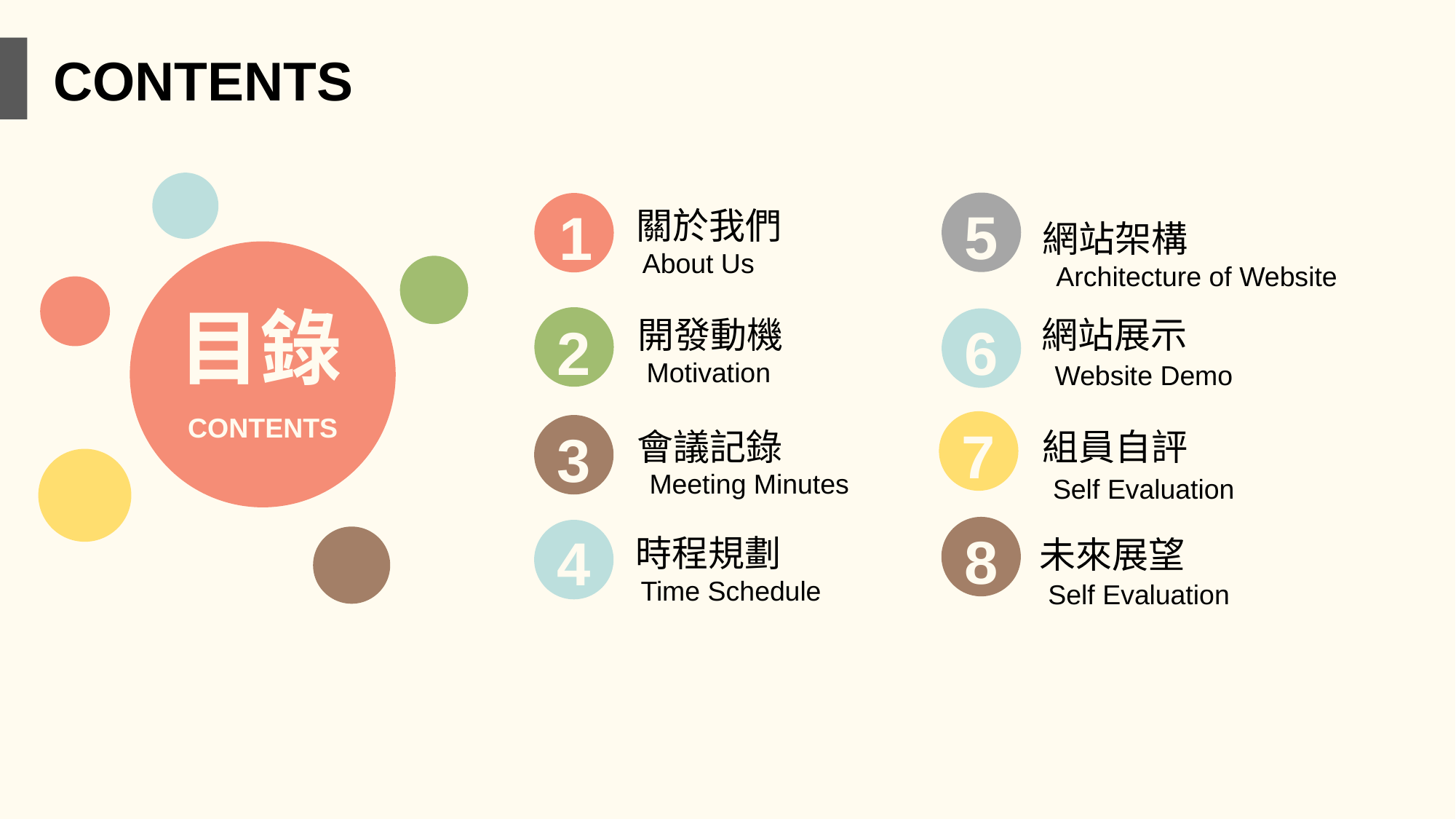

CONTENTS

5

1
關於我們
About Us
網站架構

Architecture of Website

目錄
CONTENTS

開發動機
Motivation
網站展示

2

6

Website Demo

7

3
組員自評
會議記錄
Meeting Minutes

Self Evaluation

8

4
時程規劃
Time Schedule

未來展望

Self Evaluation